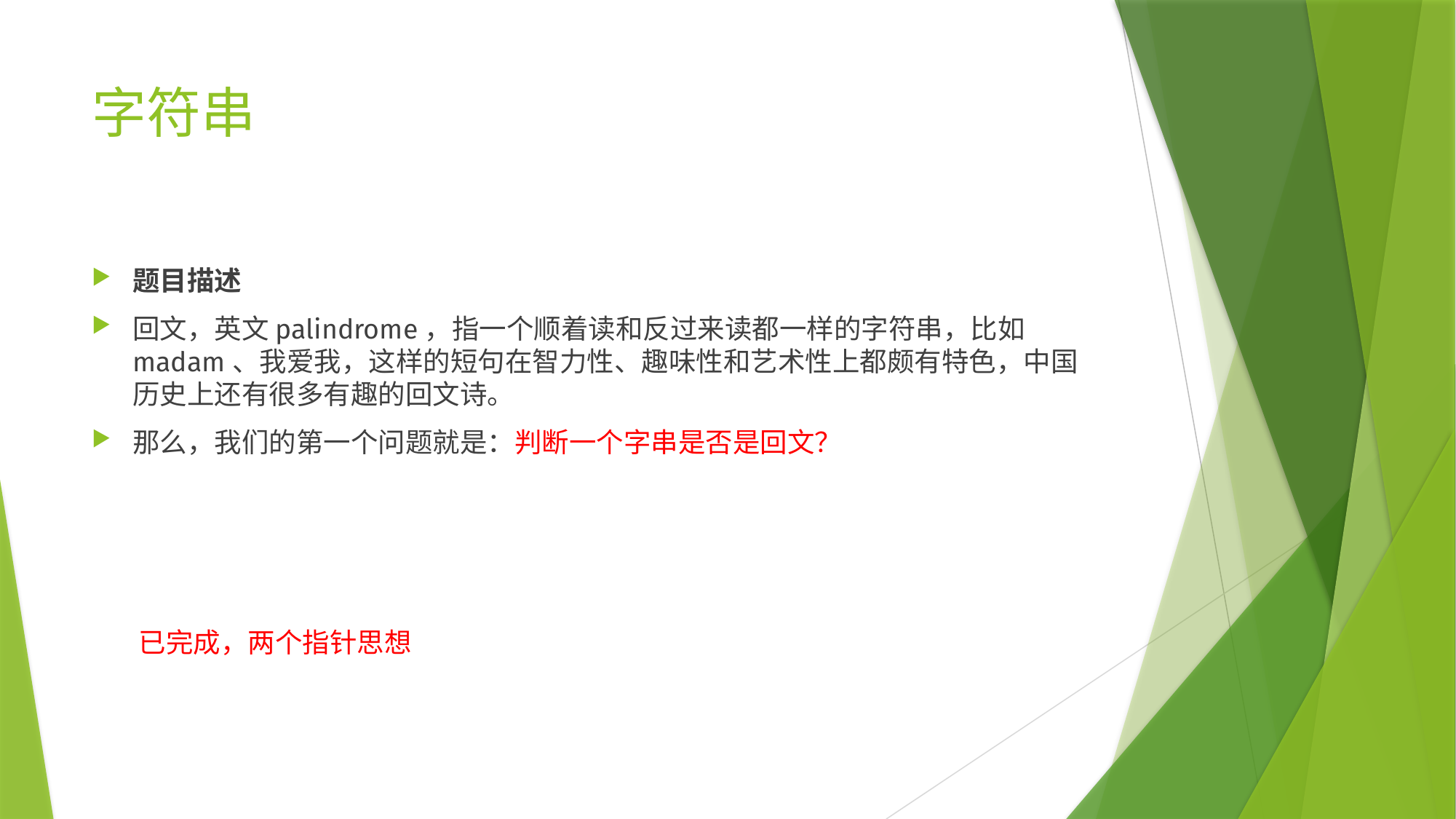

# 字符串
题目描述
回文，英文palindrome，指一个顺着读和反过来读都一样的字符串，比如madam、我爱我，这样的短句在智力性、趣味性和艺术性上都颇有特色，中国历史上还有很多有趣的回文诗。
那么，我们的第一个问题就是：判断一个字串是否是回文？

已完成，两个指针思想